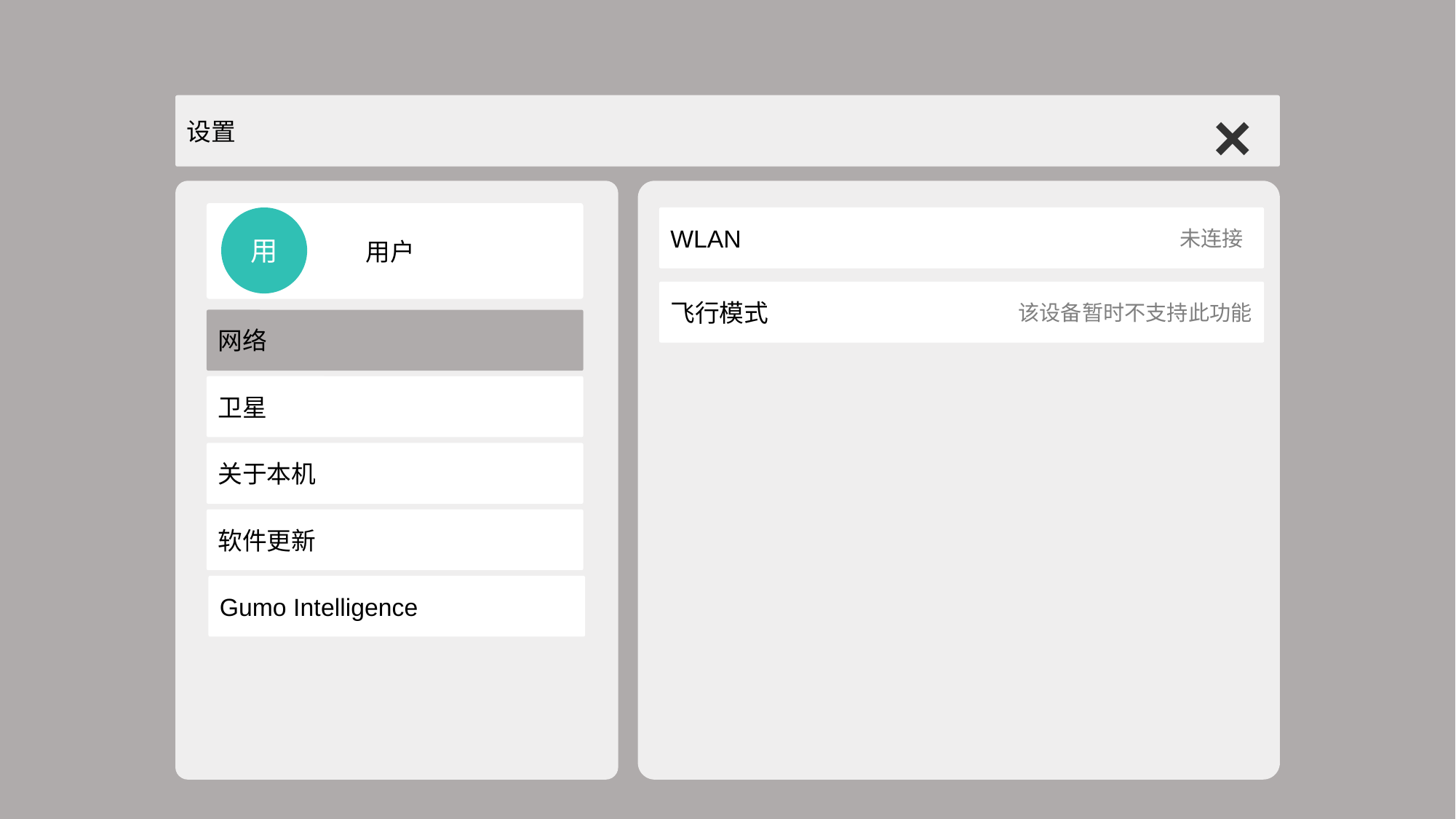

×
设置

	      用户
用
WLAN
未连接
飞行模式
该设备暂时不支持此功能
网络
卫星
关于本机
软件更新
Gumo Intelligence